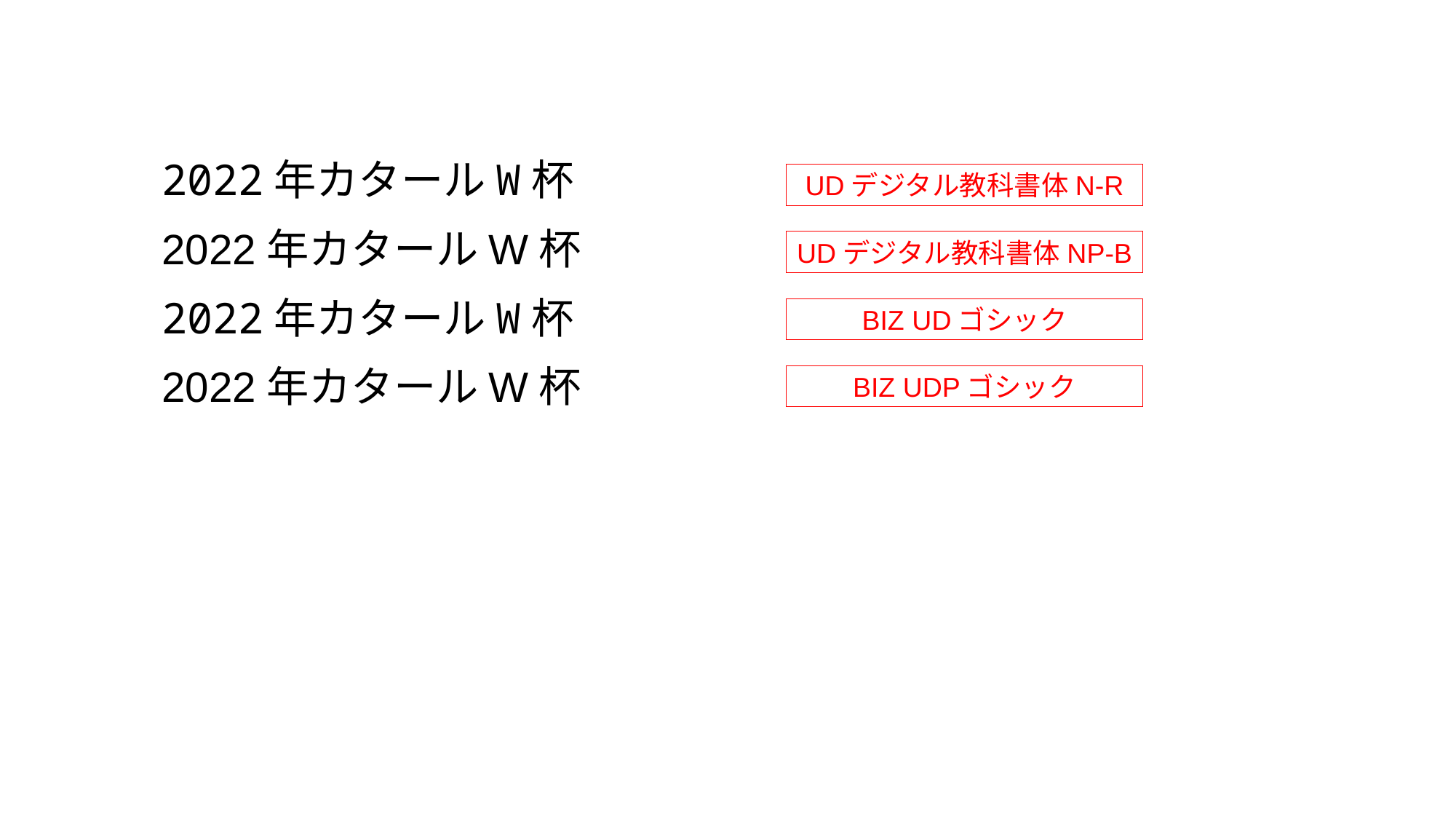

2022年カタールW杯
2022年カタールW杯
2022年カタールW杯
2022年カタールW杯
UDデジタル教科書体N-R
UDデジタル教科書体NP-B
BIZ UDゴシック
BIZ UDPゴシック